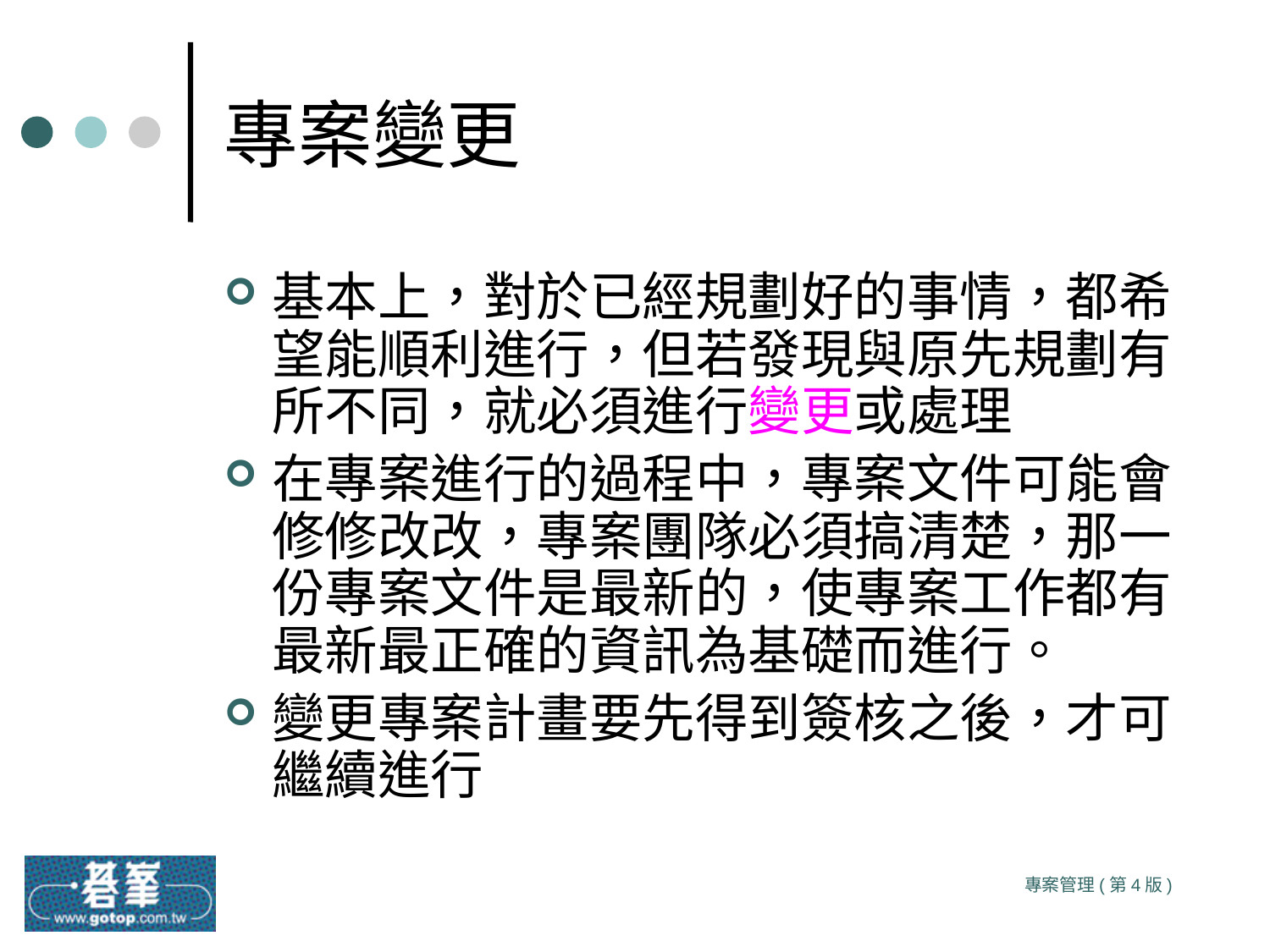

# 專案變更
基本上，對於已經規劃好的事情，都希望能順利進行，但若發現與原先規劃有所不同，就必須進行變更或處理
在專案進行的過程中，專案文件可能會修修改改，專案團隊必須搞清楚，那一份專案文件是最新的，使專案工作都有最新最正確的資訊為基礎而進行。
變更專案計畫要先得到簽核之後，才可繼續進行
專案管理(第4版)